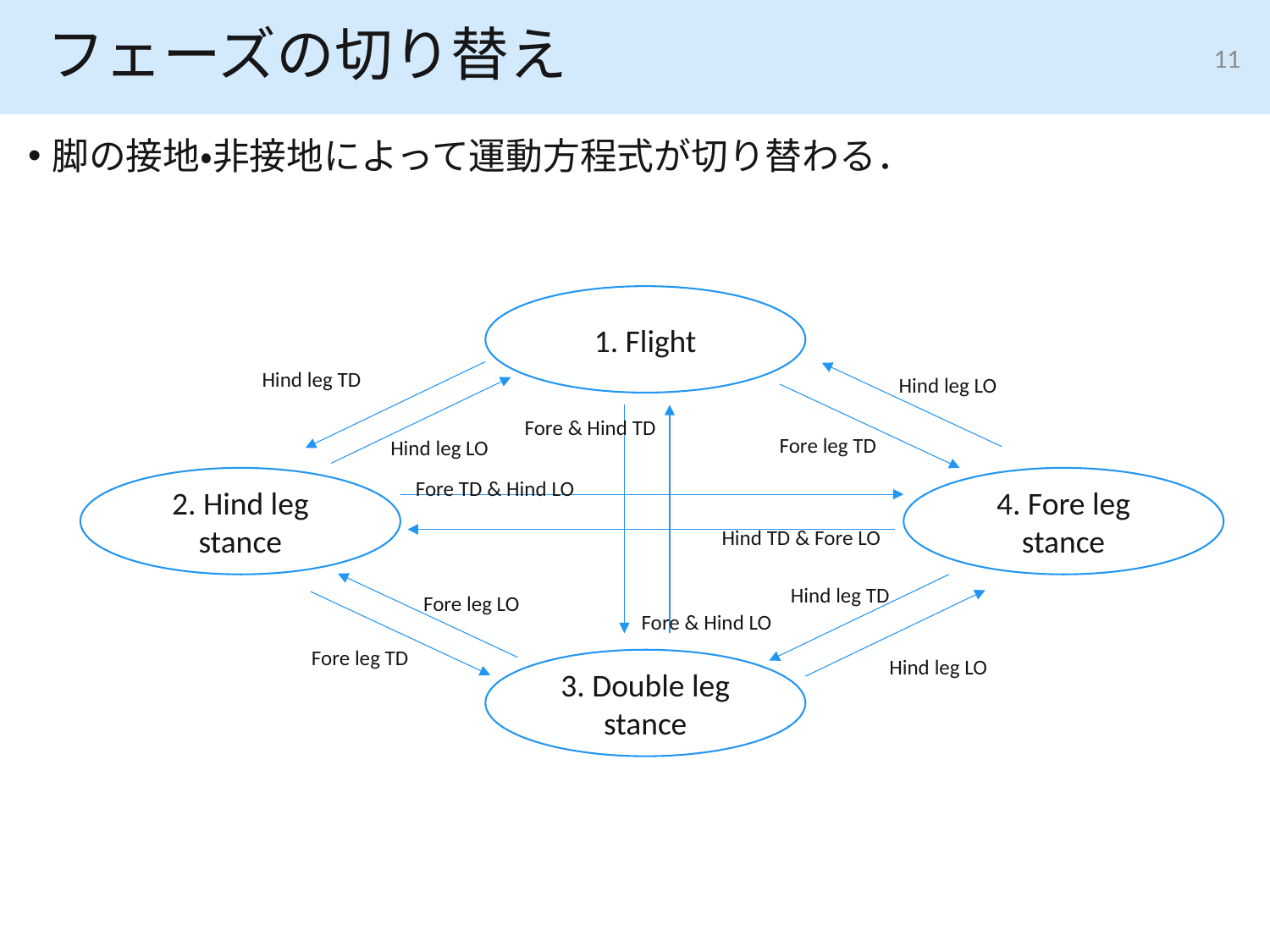

# フェーズの切り替え
11
脚の接地・非接地によって運動方程式が切り替わる．
1. Flight
Hind leg TD
Hind leg LO
Fore & Hind TD
Fore leg TD
Hind leg LO
2. Hind leg stance
4. Fore leg stance
Fore TD & Hind LO
Hind TD & Fore LO
Hind leg TD
Fore leg LO
Fore & Hind LO
Fore leg TD
Hind leg LO
3. Double leg stance